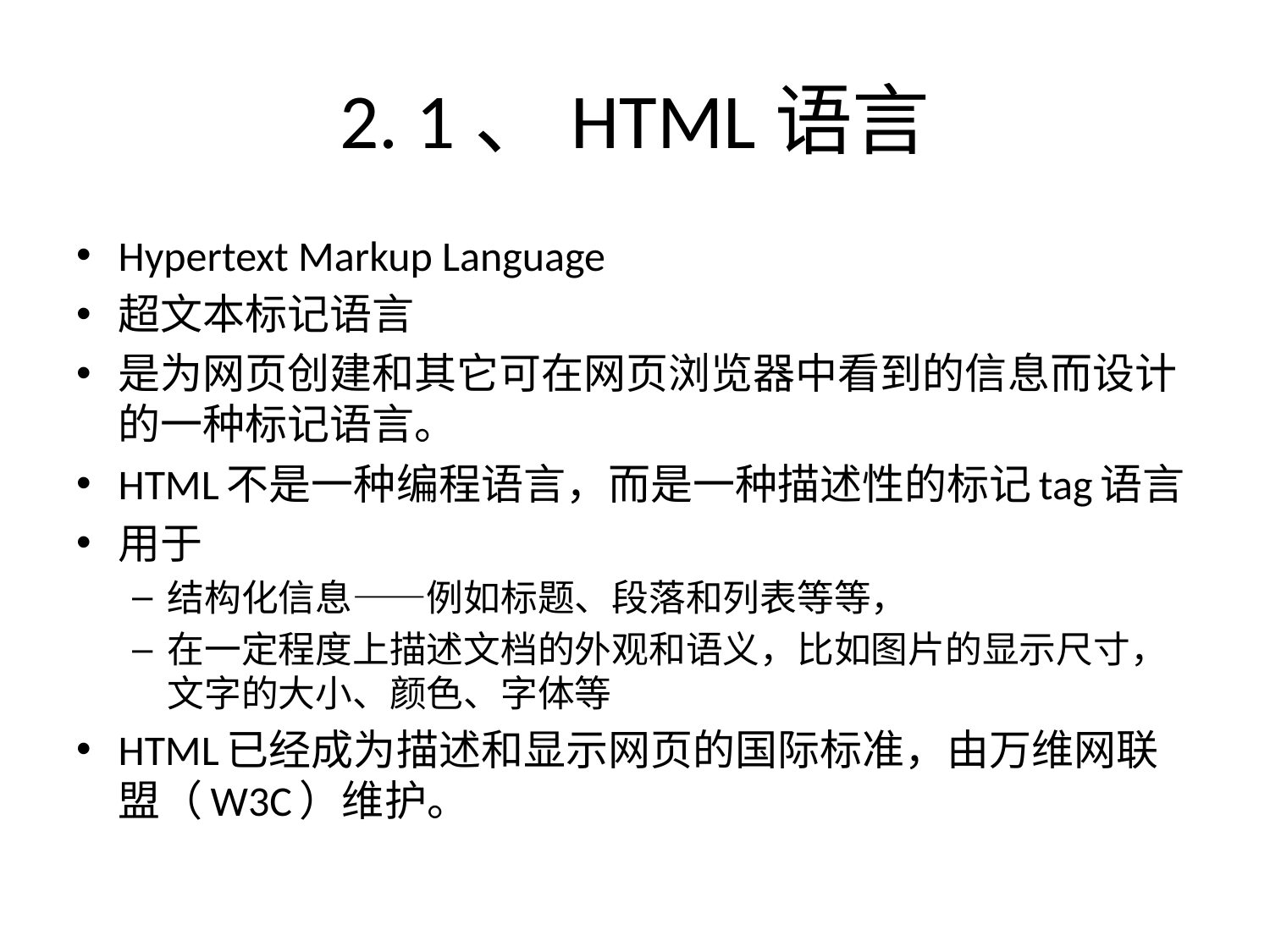

# 2. 1、HTML语言
Hypertext Markup Language
超文本标记语言
是为网页创建和其它可在网页浏览器中看到的信息而设计的一种标记语言。
HTML不是一种编程语言，而是一种描述性的标记tag语言
用于
结构化信息——例如标题、段落和列表等等，
在一定程度上描述文档的外观和语义，比如图片的显示尺寸，文字的大小、颜色、字体等
HTML已经成为描述和显示网页的国际标准，由万维网联盟（W3C）维护。